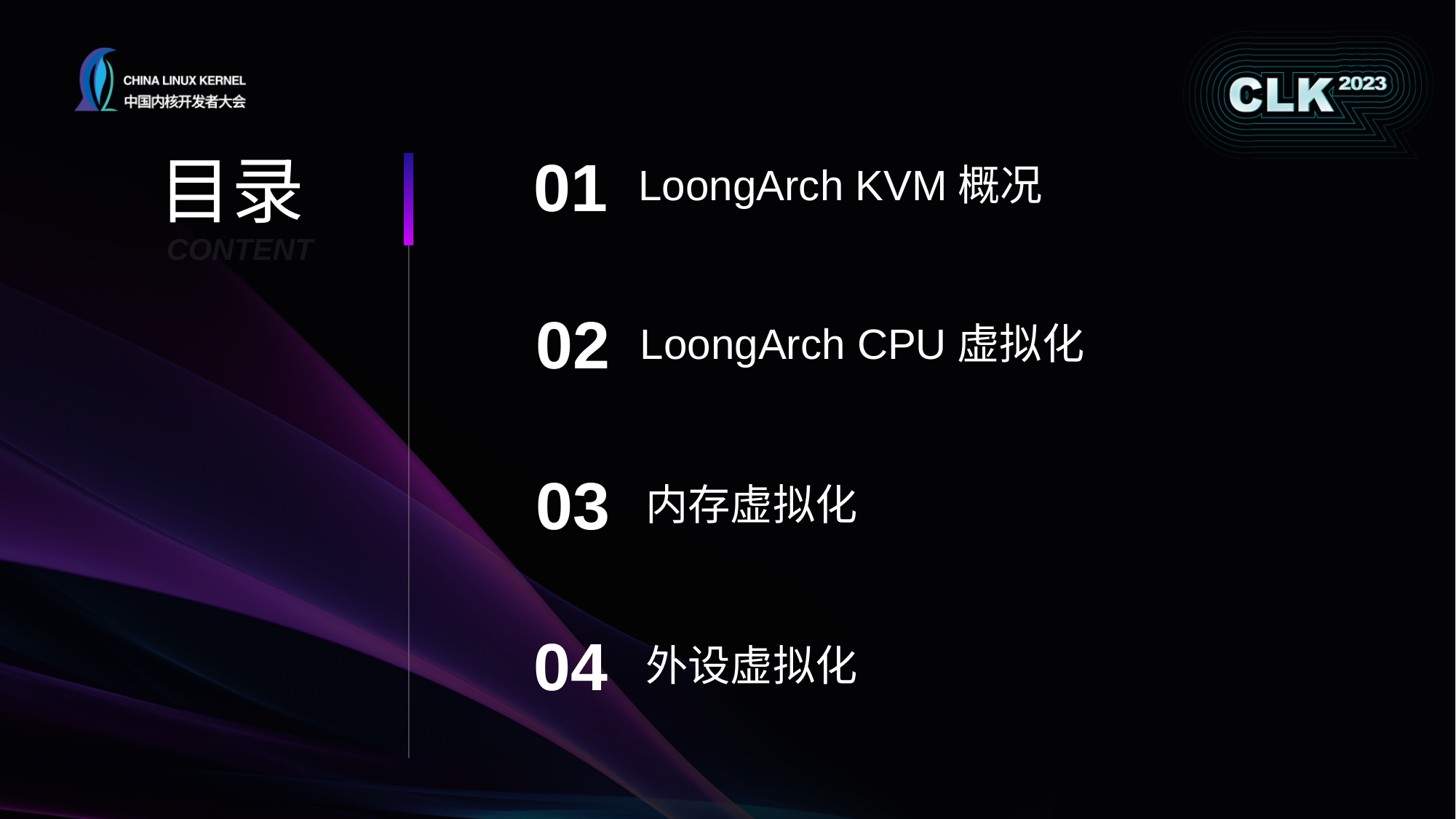

目录
01
LoongArch KVM概况

CONTENT
02
LoongArch CPU虚拟化
03
内存虚拟化
04
外设虚拟化